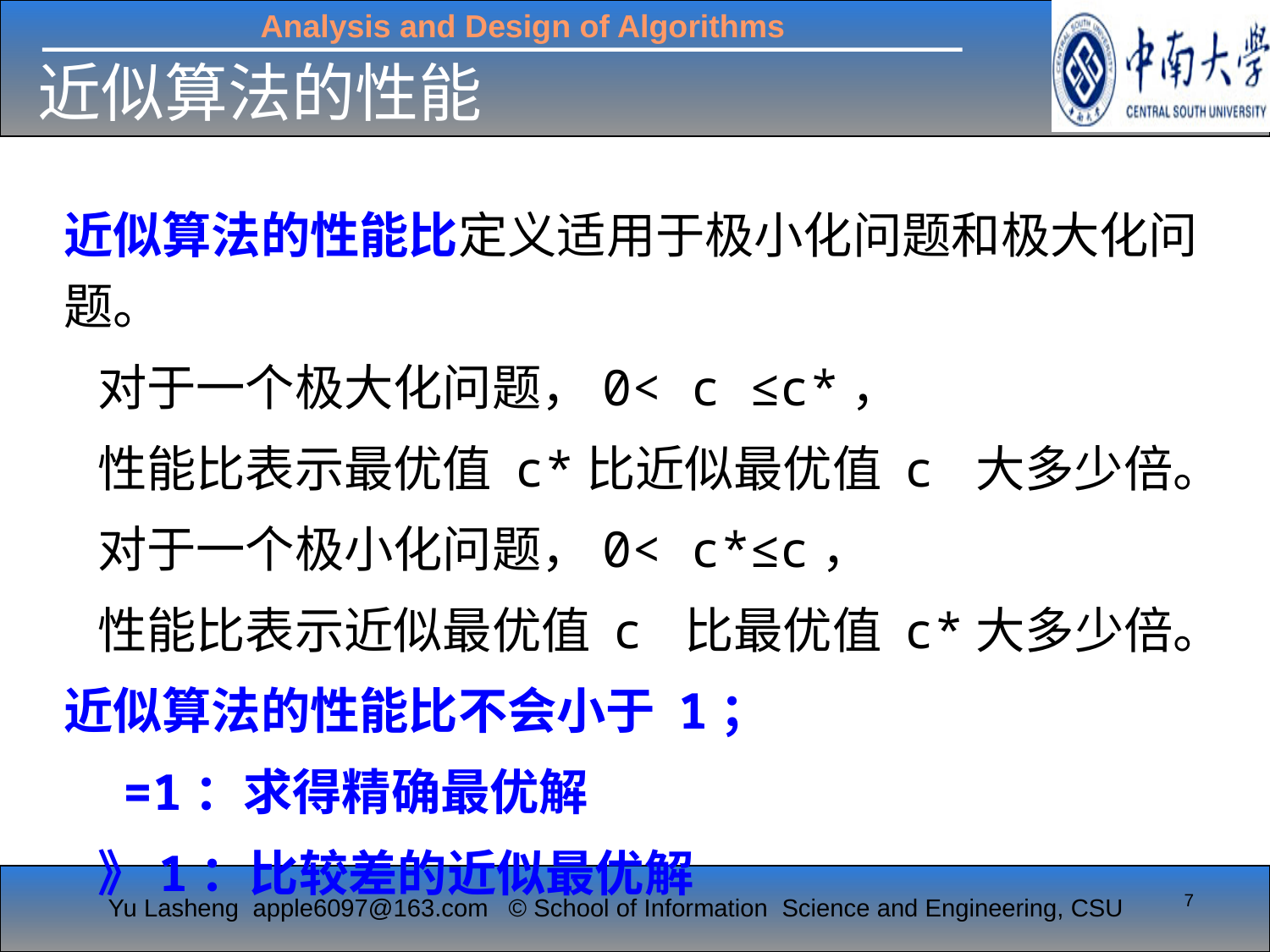

# 近似算法的性能
近似算法的性能比定义适用于极小化问题和极大化问题。
  对于一个极大化问题，0< c ≤c*，
  性能比表示最优值 c*比近似最优值 c 大多少倍。
  对于一个极小化问题，0< c*≤c，
  性能比表示近似最优值 c 比最优值 c*大多少倍。
近似算法的性能比不会小于 1；
  =1：求得精确最优解
  》1：比较差的近似最优解
7